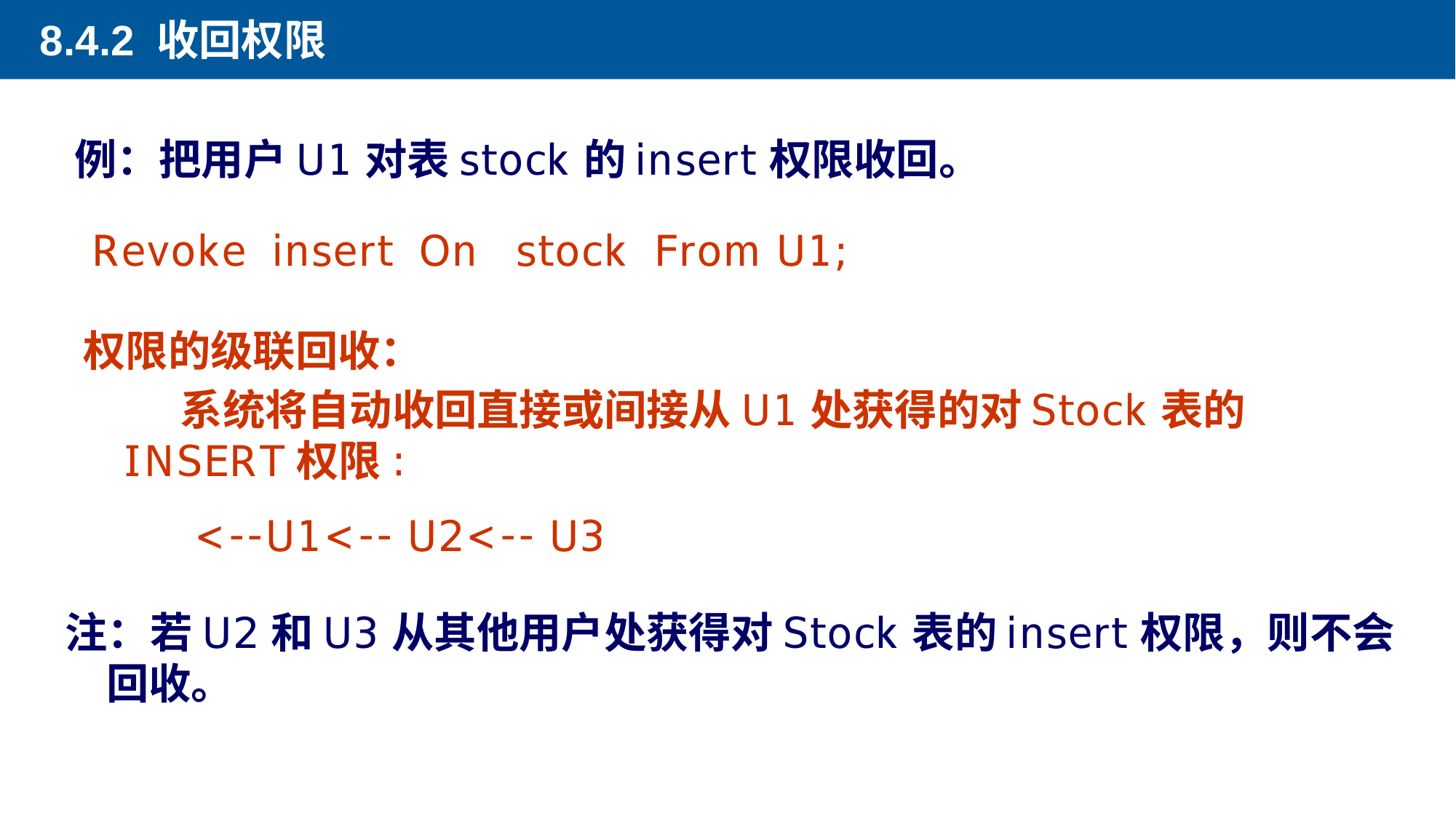

8.4.2 收回权限

例：把用户U1对表stock的insert权限收回。
Revoke  insert  On   stock  From U1;
权限的级联回收：
         系统将自动收回直接或间接从U1处获得的对Stock表的INSERT权限:
         <--U1<-- U2<-- U3
注：若U2和U3从其他用户处获得对Stock表的insert权限，则不会回收。